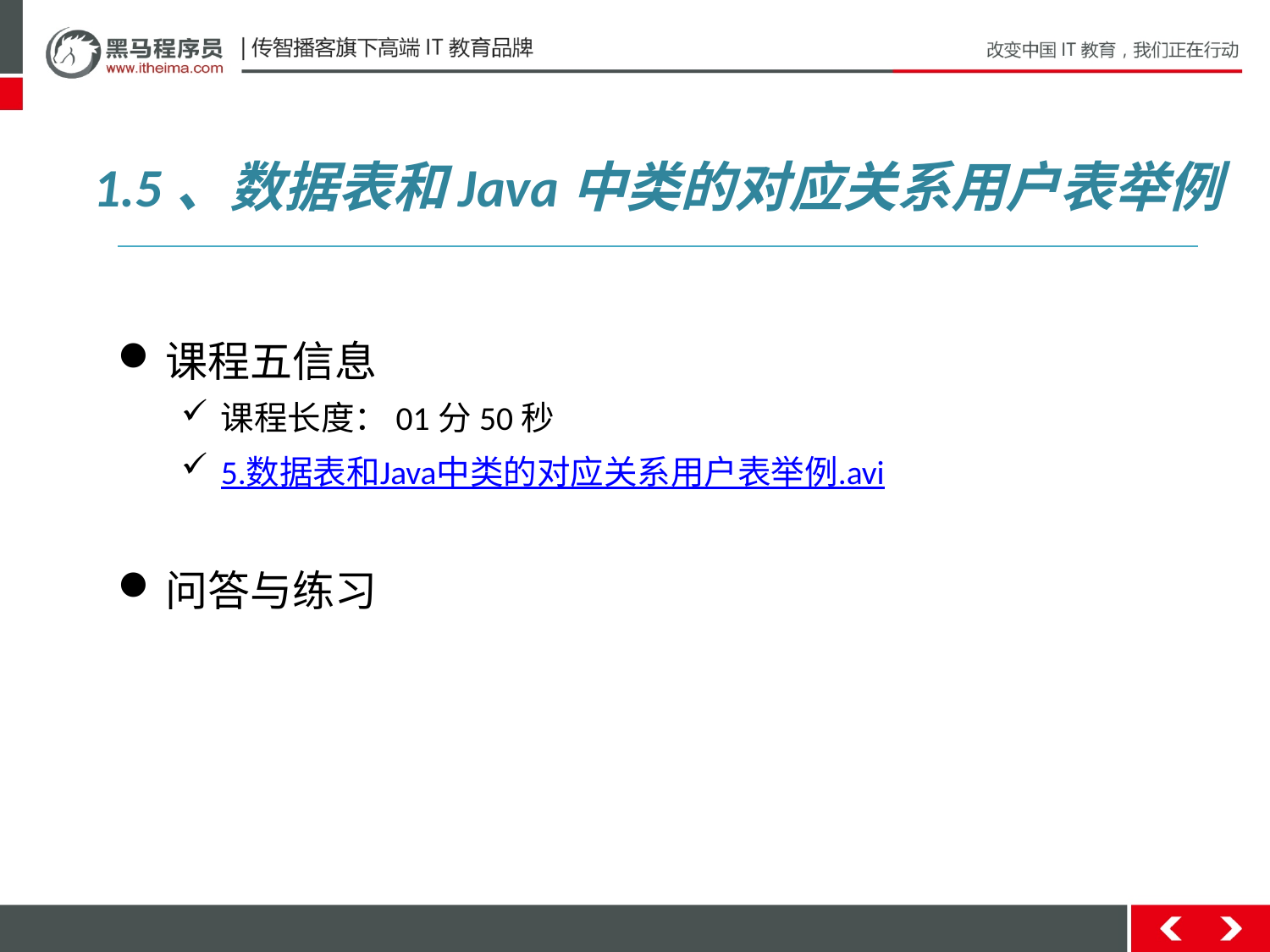

1.5、数据表和Java中类的对应关系用户表举例

课程五信息
课程长度：01分50秒
5.数据表和Java中类的对应关系用户表举例.avi

问答与练习